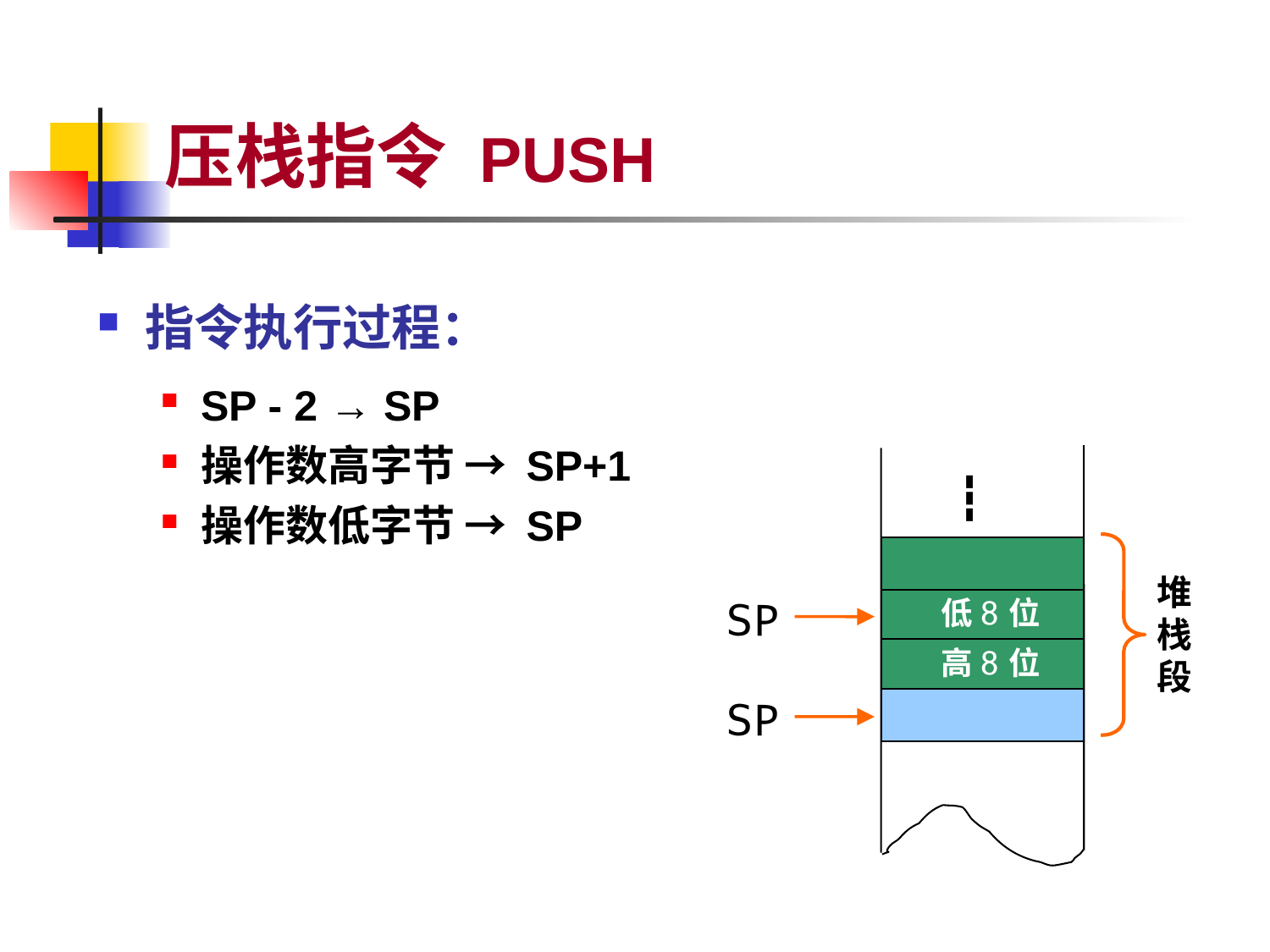

# 压栈指令 PUSH
指令执行过程：
SP - 2 → SP
操作数高字节 → SP+1
操作数低字节 → SP

┇

堆栈段
SP
低8位

高8位

SP

62